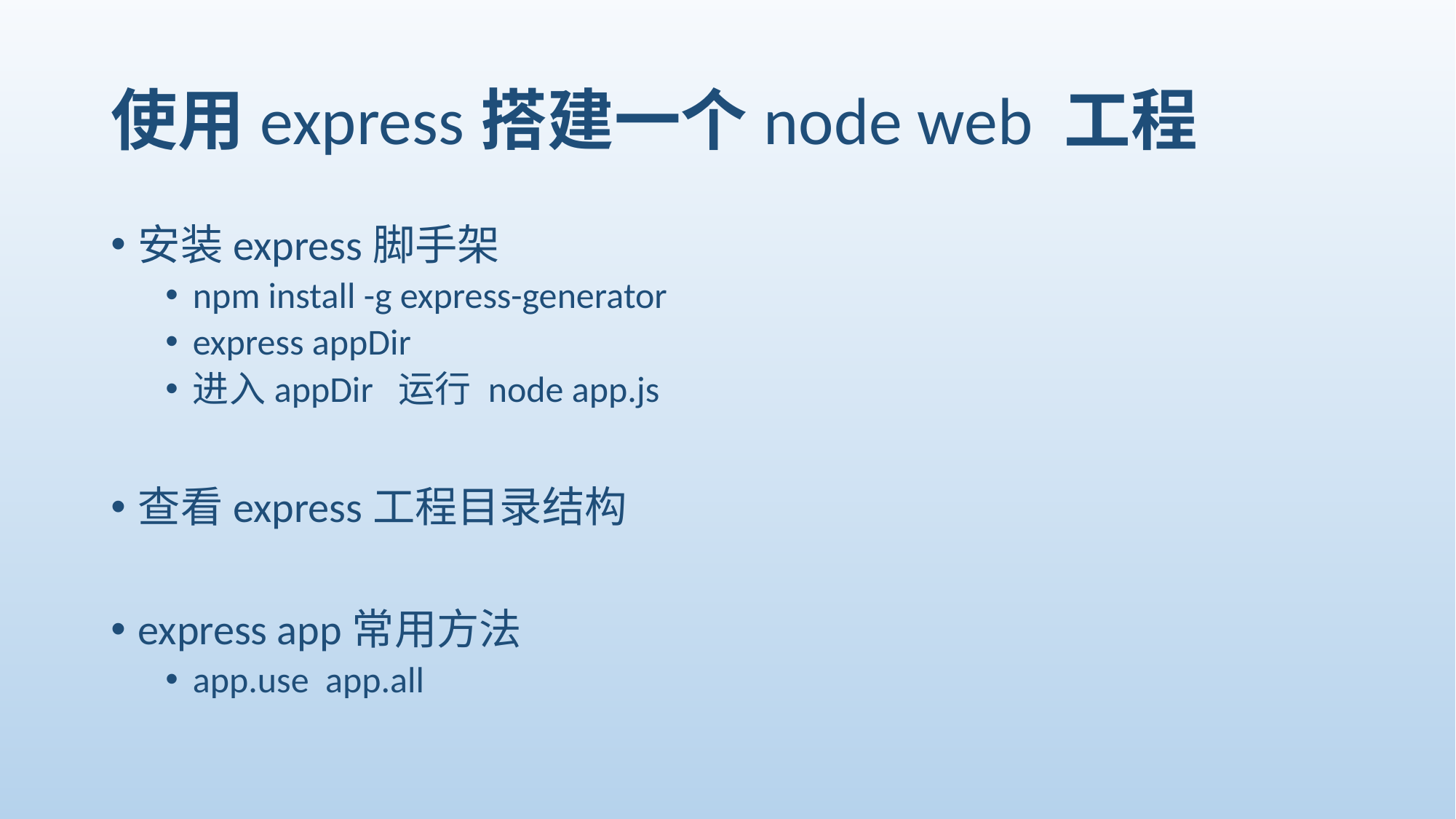

# 使用express搭建一个node web 工程
安装express脚手架
npm install -g express-generator
express appDir
进入appDir  运行 node app.js

查看express工程目录结构

express app常用方法
app.use  app.all